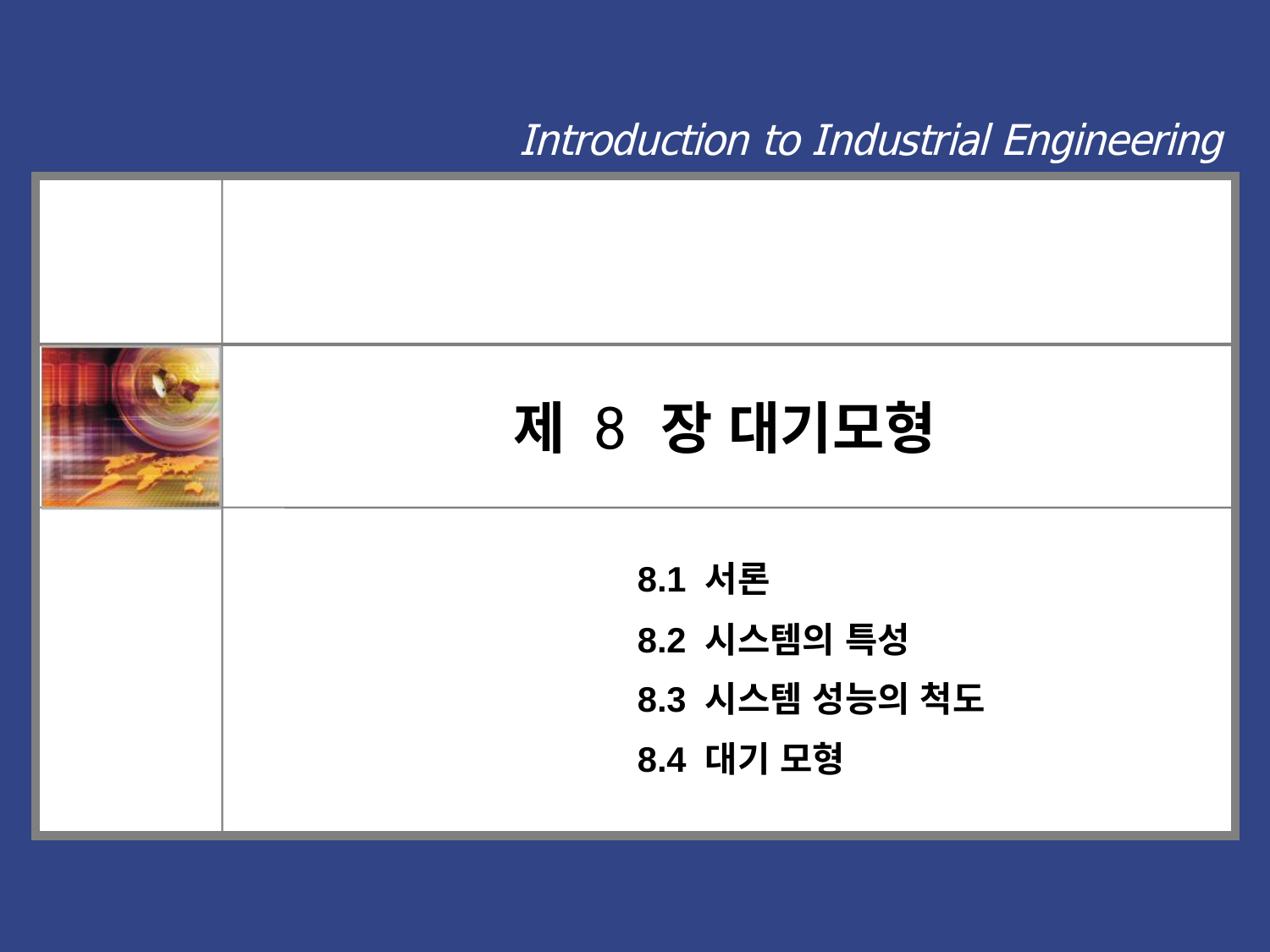

Introduction to Industrial Engineering
제 8 장 대기모형
8.1 서론
8.2 시스템의 특성
8.3 시스템 성능의 척도
8.4 대기 모형